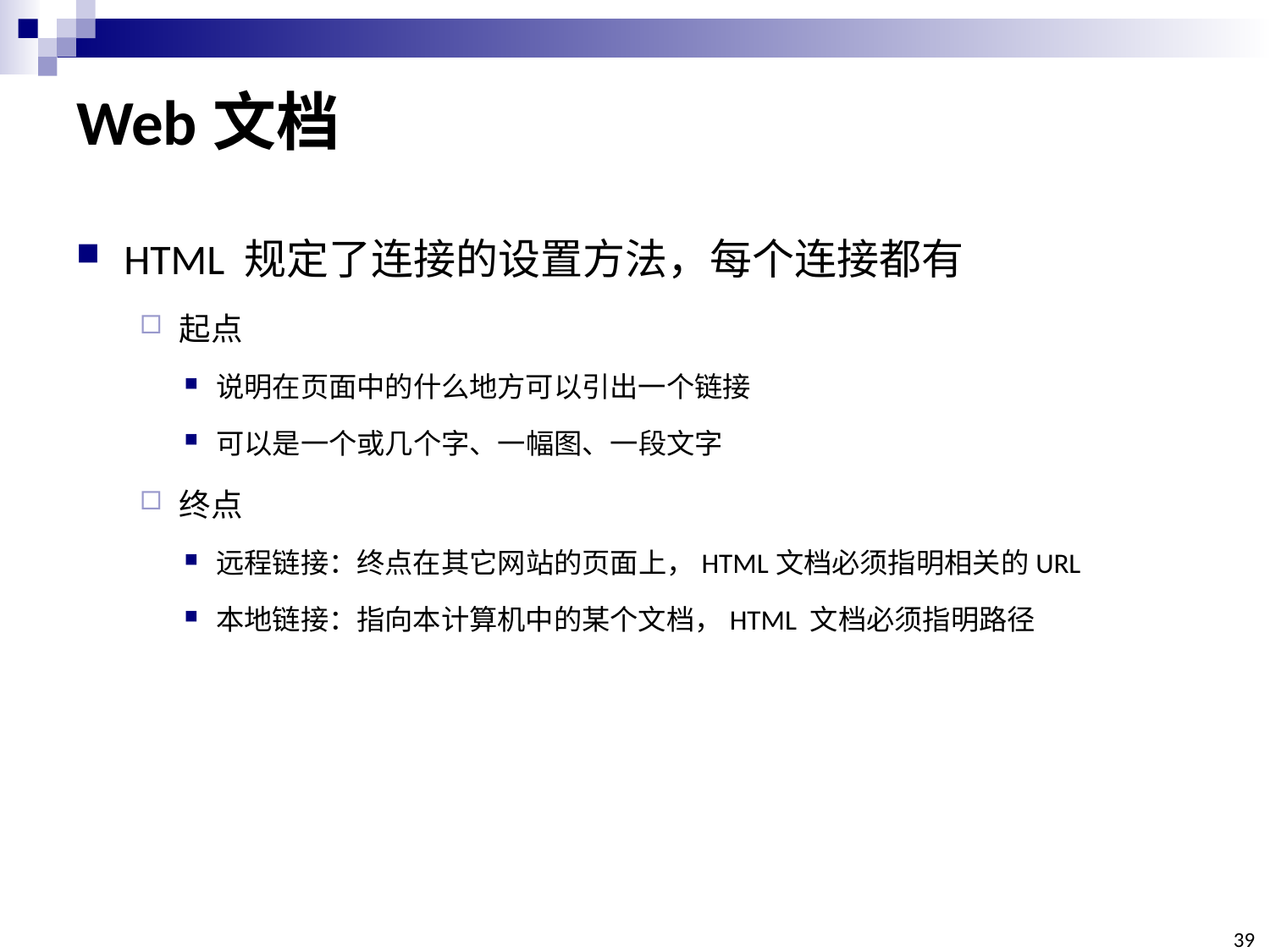

# Web文档
HTML 规定了连接的设置方法，每个连接都有
起点
说明在页面中的什么地方可以引出一个链接
可以是一个或几个字、一幅图、一段文字
终点
远程链接：终点在其它网站的页面上，HTML文档必须指明相关的URL
本地链接：指向本计算机中的某个文档，HTML 文档必须指明路径
39